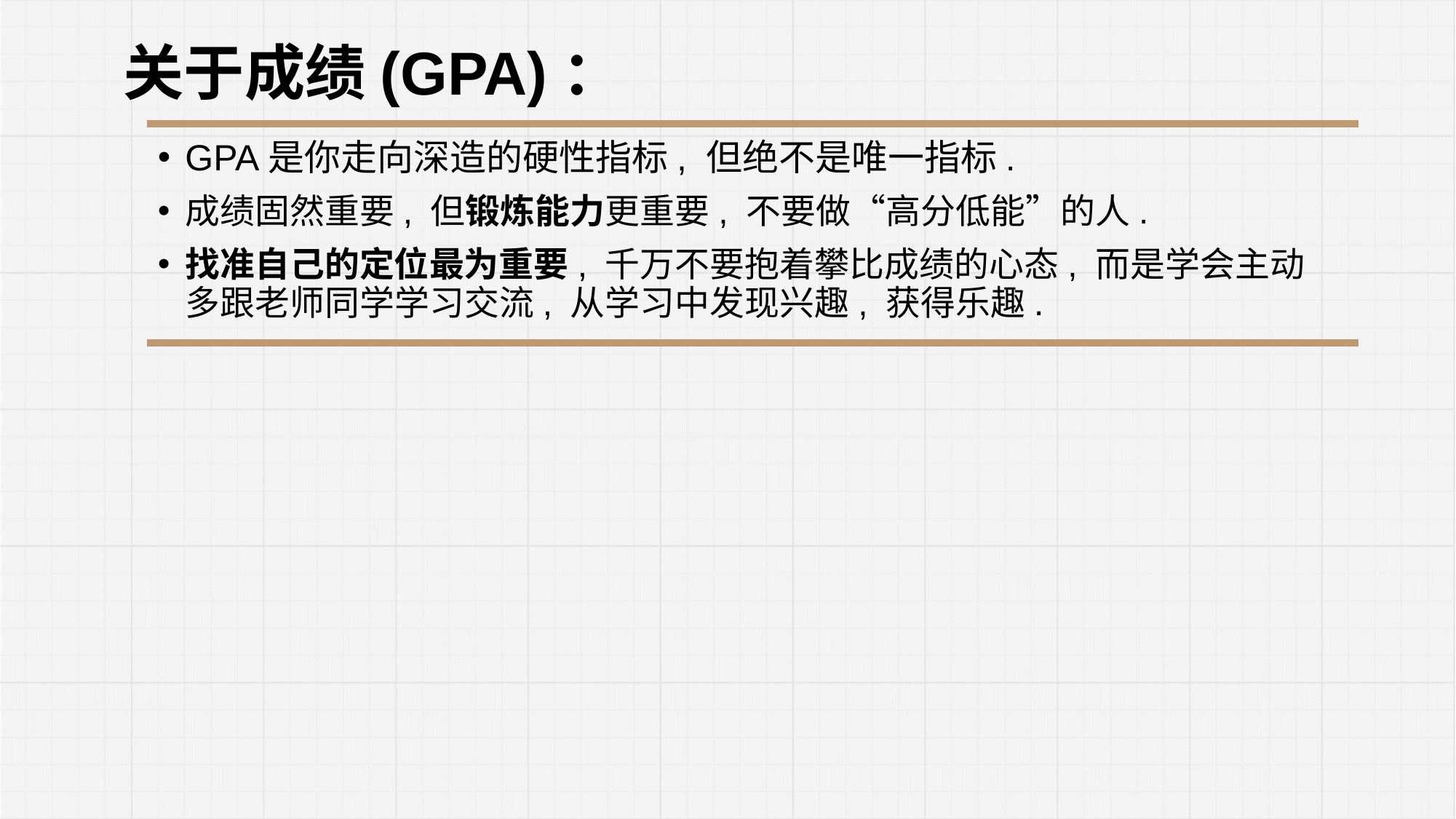

关于成绩(GPA)：
GPA是你走向深造的硬性指标, 但绝不是唯一指标.
成绩固然重要, 但锻炼能力更重要, 不要做“高分低能”的人.
找准自己的定位最为重要, 千万不要抱着攀比成绩的心态, 而是学会主动多跟老师同学学习交流, 从学习中发现兴趣, 获得乐趣.